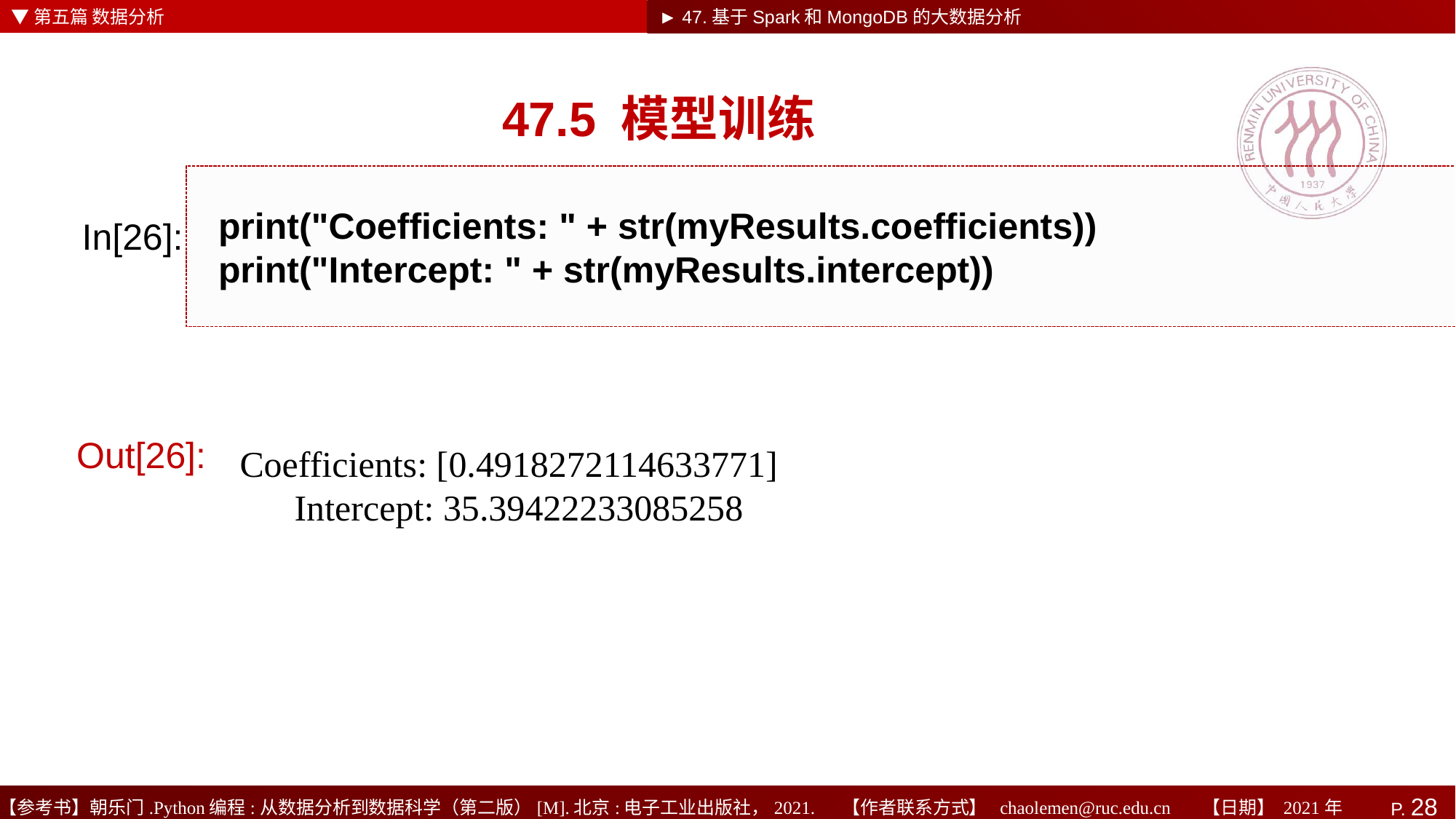

▼第五篇 数据分析
►
► 47.基于Spark和MongoDB的大数据分析
# 47.5 模型训练
print("Coefficients: " + str(myResults.coefficients))
print("Intercept: " + str(myResults.intercept))
In[26]:
Out[26]:
Coefficients: [0.4918272114633771]
      Intercept: 35.39422233085258